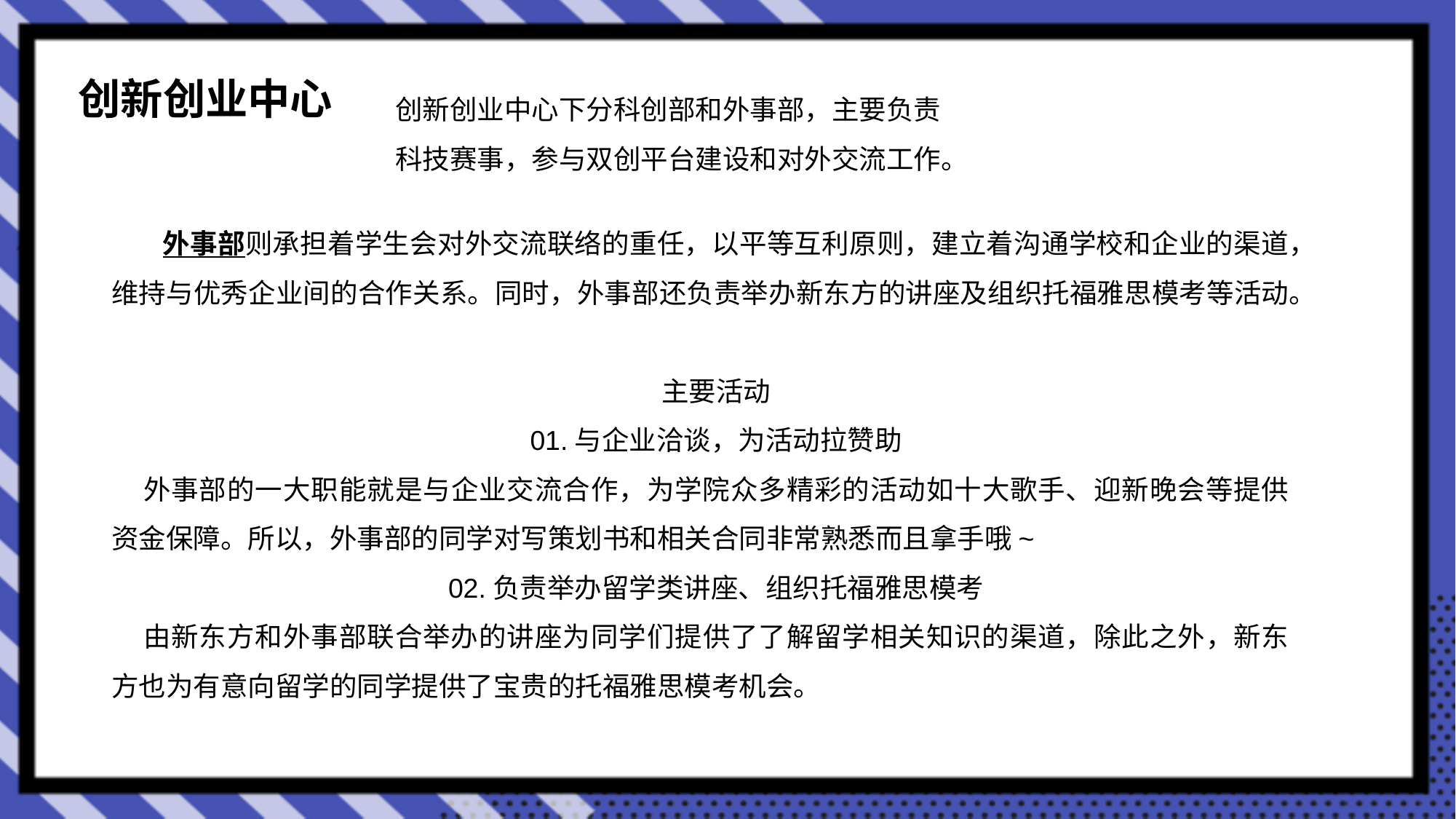

创新创业中心下分科创部和外事部，主要负责科技赛事，参与双创平台建设和对外交流工作。
创新创业中心
  外事部则承担着学生会对外交流联络的重任，以平等互利原则，建立着沟通学校和企业的渠道，维持与优秀企业间的合作关系。同时，外事部还负责举办新东方的讲座及组织托福雅思模考等活动。

主要活动
01.与企业洽谈，为活动拉赞助
外事部的一大职能就是与企业交流合作，为学院众多精彩的活动如十大歌手、迎新晚会等提供资金保障。所以，外事部的同学对写策划书和相关合同非常熟悉而且拿手哦~
02.负责举办留学类讲座、组织托福雅思模考
由新东方和外事部联合举办的讲座为同学们提供了了解留学相关知识的渠道，除此之外，新东方也为有意向留学的同学提供了宝贵的托福雅思模考机会。